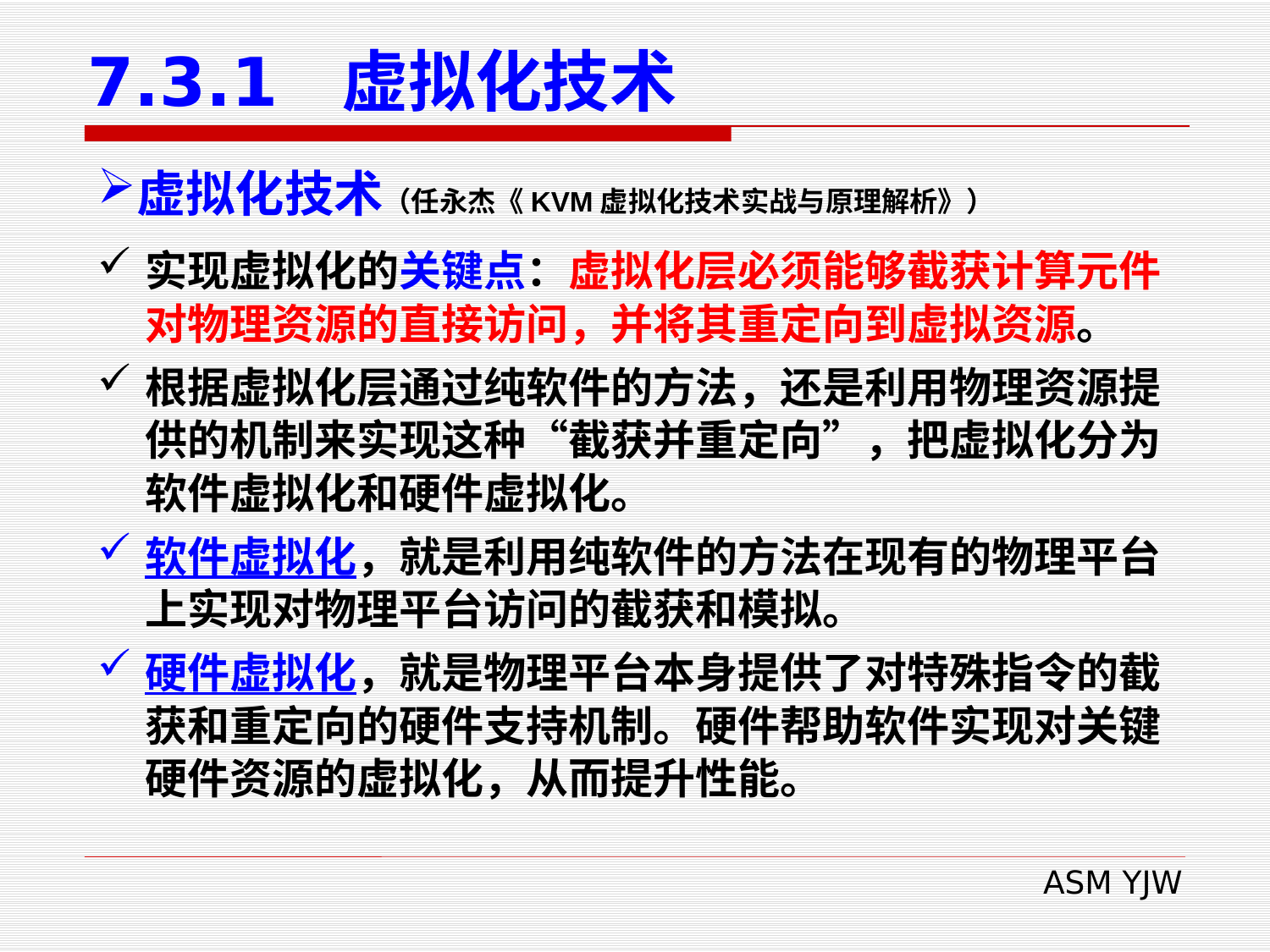

# 7.3.1  虚拟化技术
虚拟化技术（任永杰《KVM虚拟化技术实战与原理解析》）
实现虚拟化的关键点：虚拟化层必须能够截获计算元件对物理资源的直接访问，并将其重定向到虚拟资源。
根据虚拟化层通过纯软件的方法，还是利用物理资源提供的机制来实现这种“截获并重定向”，把虚拟化分为软件虚拟化和硬件虚拟化。
软件虚拟化，就是利用纯软件的方法在现有的物理平台上实现对物理平台访问的截获和模拟。
硬件虚拟化，就是物理平台本身提供了对特殊指令的截获和重定向的硬件支持机制。硬件帮助软件实现对关键硬件资源的虚拟化，从而提升性能。